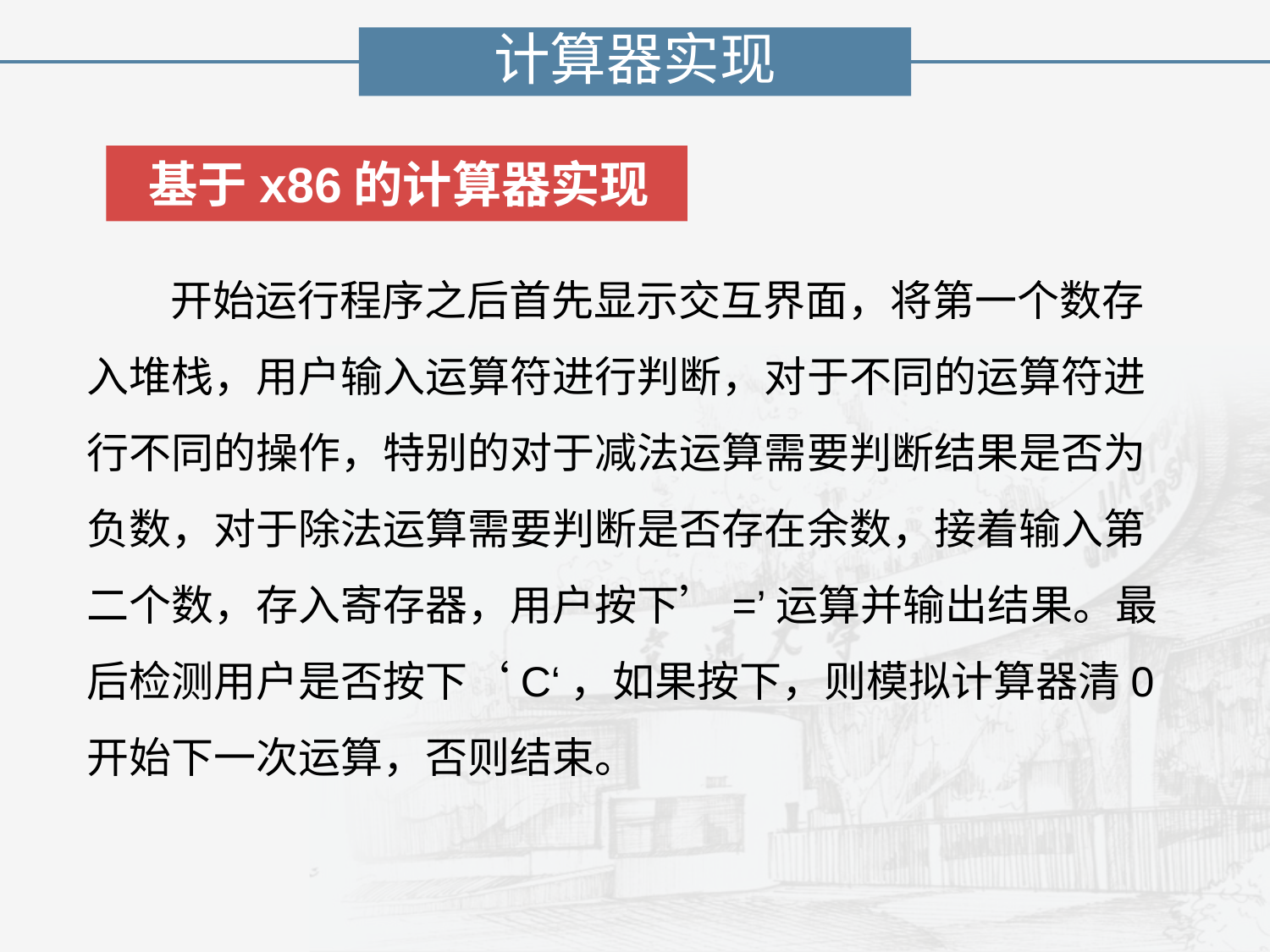

计算器实现

基于x86的计算器实现

 开始运行程序之后首先显示交互界面，将第一个数存入堆栈，用户输入运算符进行判断，对于不同的运算符进行不同的操作，特别的对于减法运算需要判断结果是否为负数，对于除法运算需要判断是否存在余数，接着输入第二个数，存入寄存器，用户按下’=’运算并输出结果。最后检测用户是否按下‘C‘，如果按下，则模拟计算器清0开始下一次运算，否则结束。